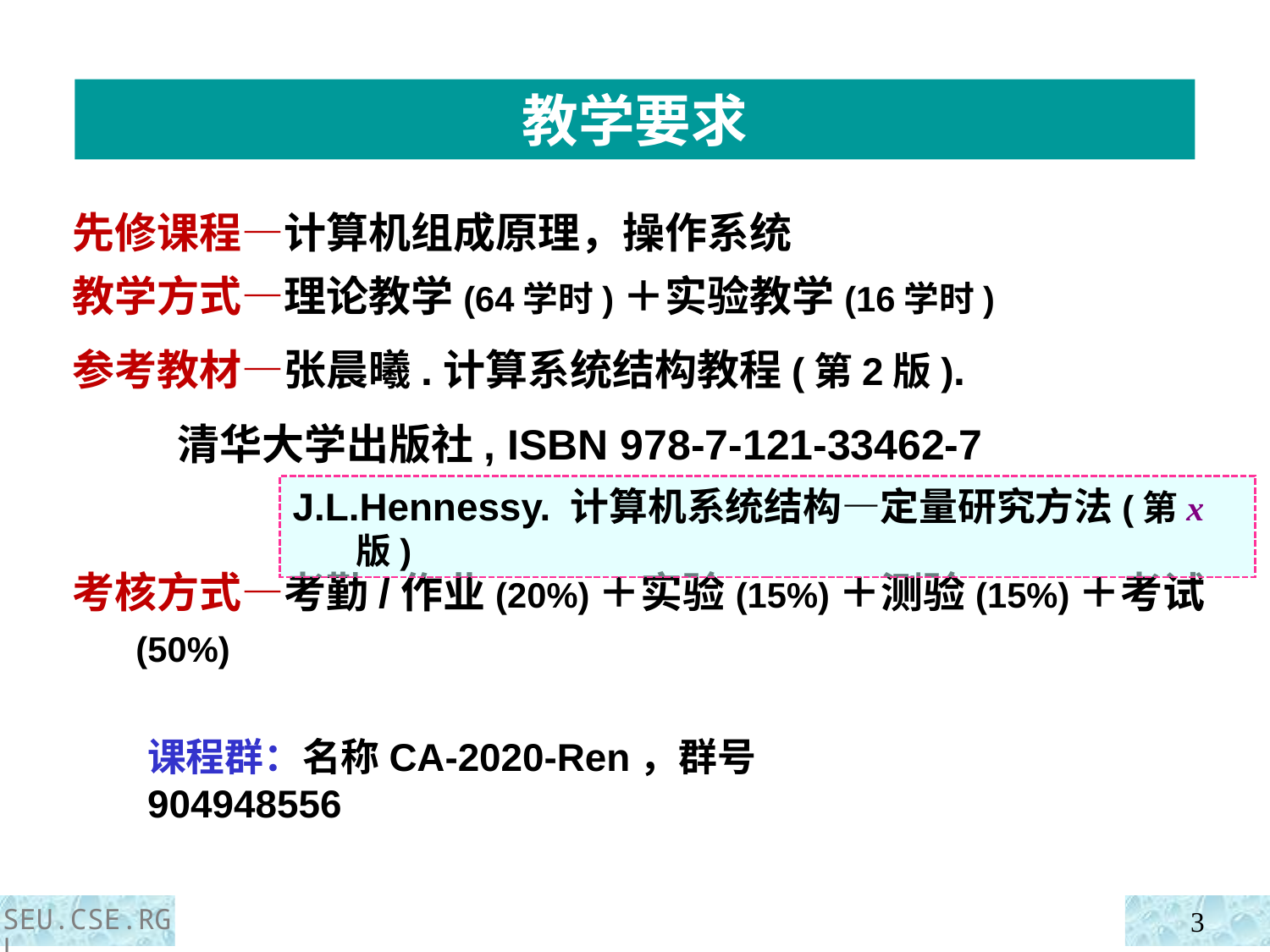

教学要求
先修课程—计算机组成原理，操作系统
教学方式—理论教学(64学时)＋实验教学(16学时)
参考教材—张晨曦.计算系统结构教程(第2版).
          清华大学出版社, ISBN 978-7-121-33462-7

考核方式—考勤/作业(20%)＋实验(15%)＋测验(15%)＋考试(50%)
J.L.Hennessy. 计算机系统结构—定量研究方法(第x版)
课程群：名称CA-2020-Ren，群号904948556
SEU.CSE.RGL
3